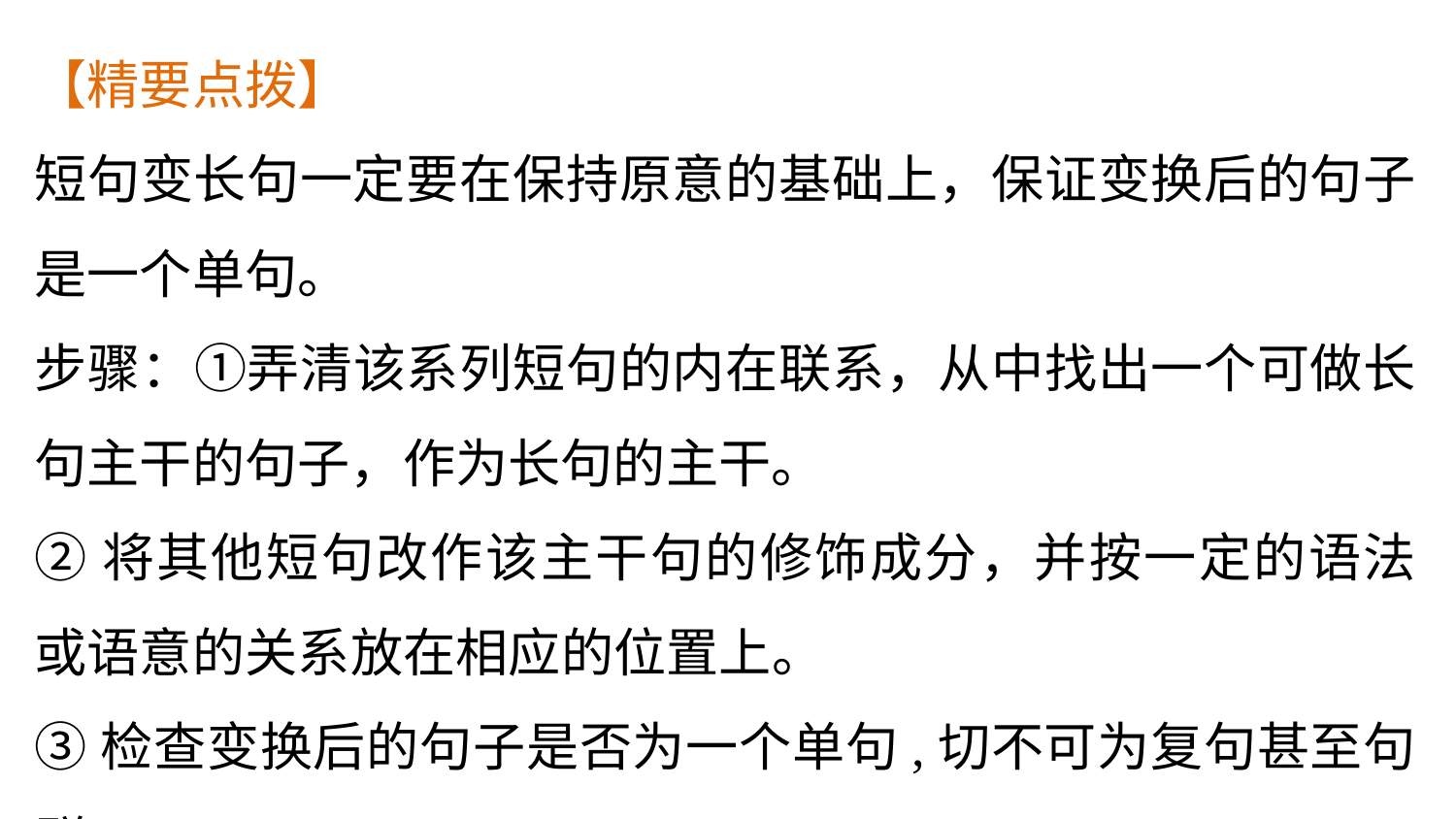

【精要点拨】
短句变长句一定要在保持原意的基础上，保证变换后的句子是一个单句。
步骤：①弄清该系列短句的内在联系，从中找出一个可做长句主干的句子，作为长句的主干。
②将其他短句改作该主干句的修饰成分，并按一定的语法或语意的关系放在相应的位置上。
③检查变换后的句子是否为一个单句,切不可为复句甚至句群。